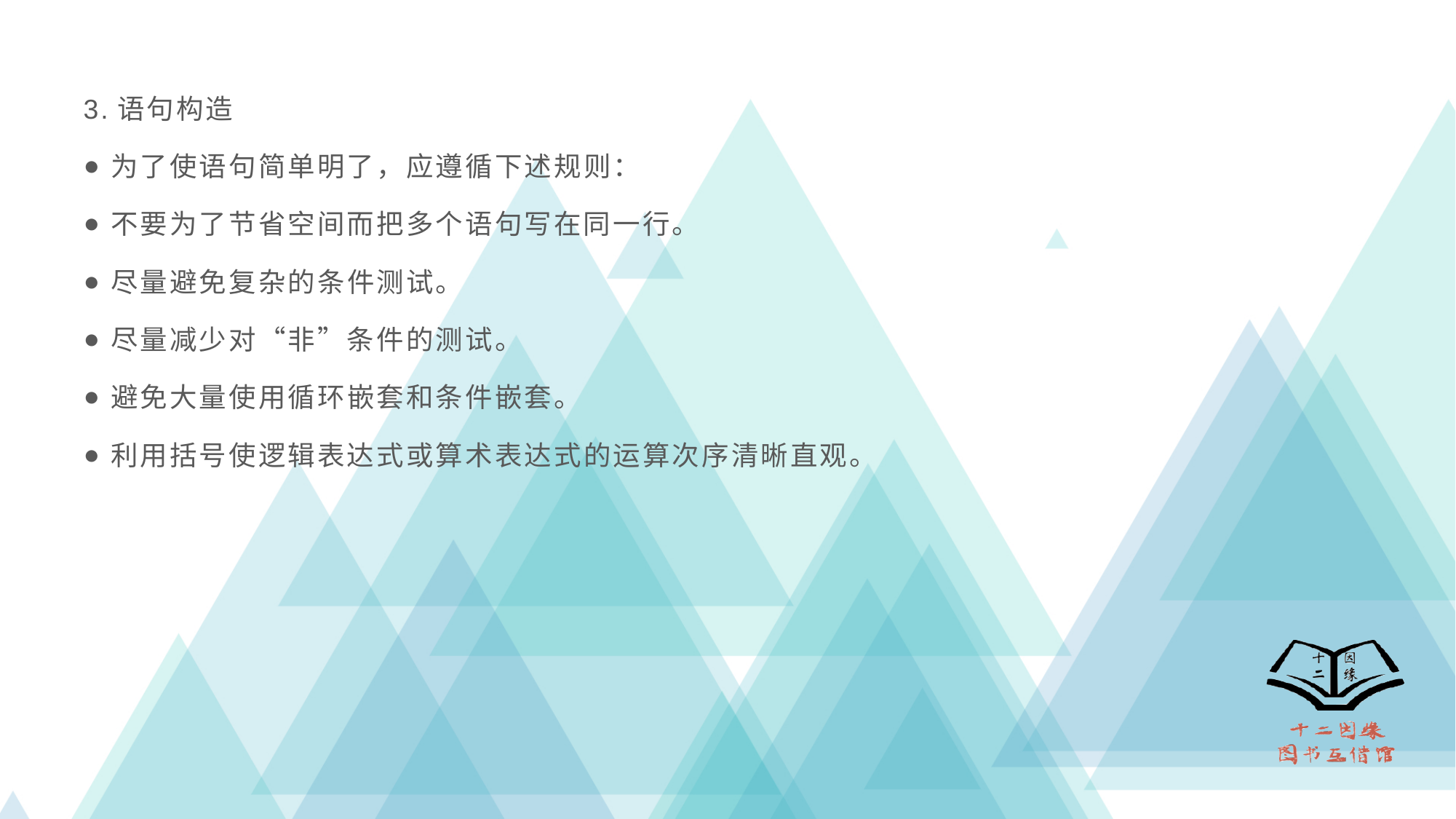

3.语句构造
为了使语句简单明了，应遵循下述规则：
不要为了节省空间而把多个语句写在同一行。
尽量避免复杂的条件测试。
尽量减少对“非”条件的测试。
避免大量使用循环嵌套和条件嵌套。
利用括号使逻辑表达式或算术表达式的运算次序清晰直观。